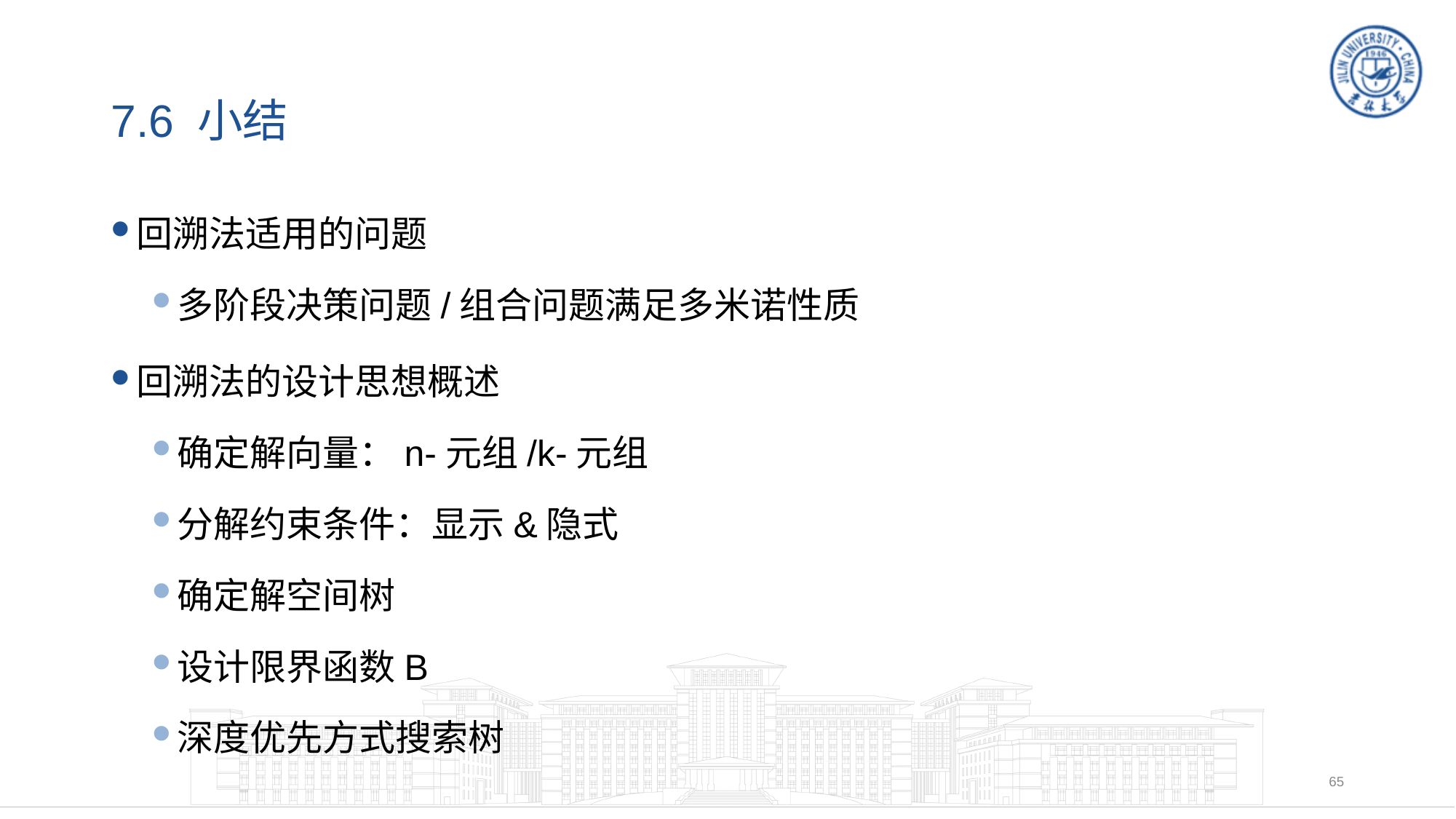

# 7.6 小结
回溯法适用的问题
多阶段决策问题/组合问题满足多米诺性质
回溯法的设计思想概述
确定解向量：n-元组/k-元组
分解约束条件：显示&隐式
确定解空间树
设计限界函数B
深度优先方式搜索树
65